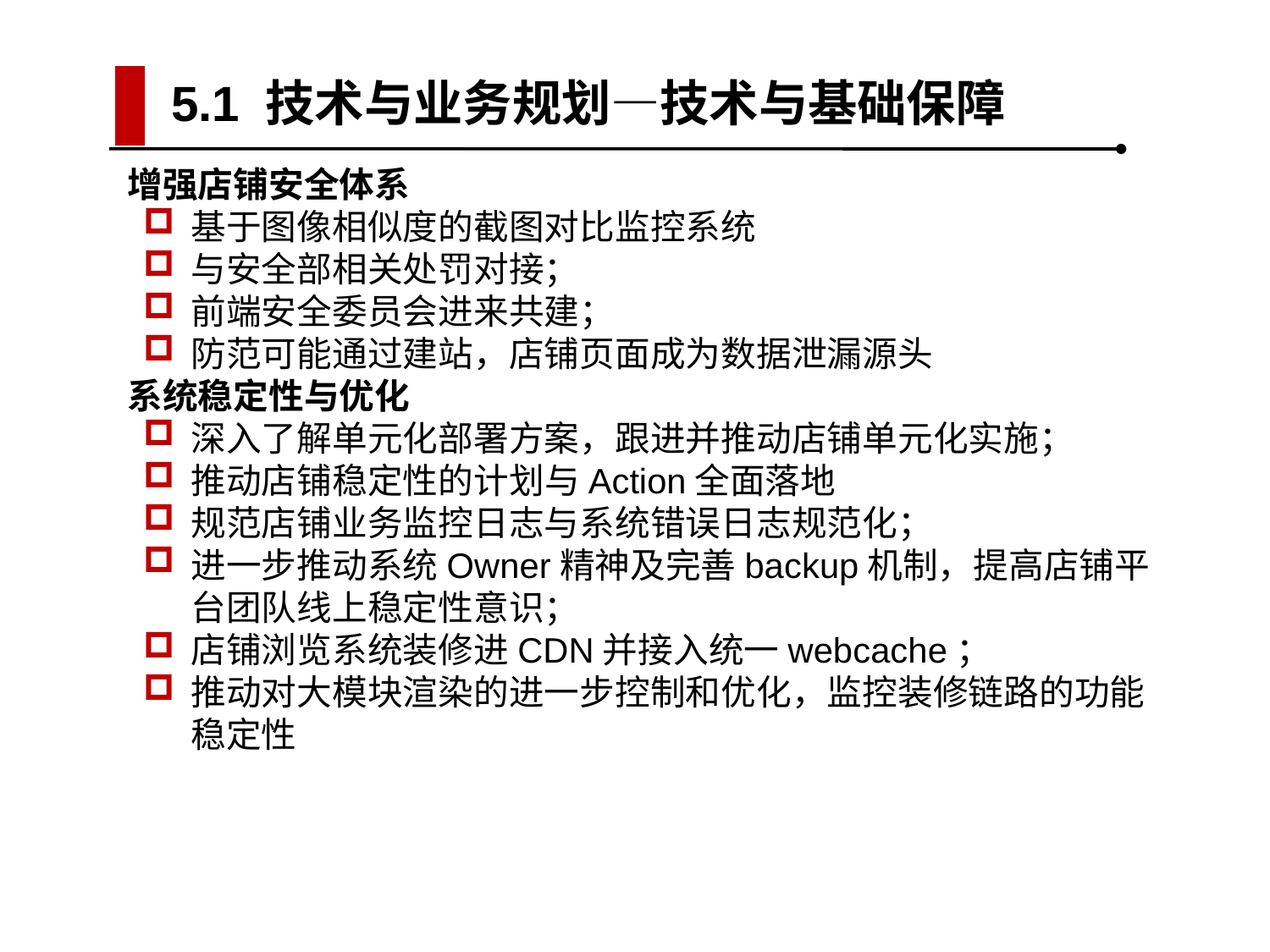

5.1 技术与业务规划—技术与基础保障
增强店铺安全体系
基于图像相似度的截图对比监控系统
与安全部相关处罚对接；
前端安全委员会进来共建；
防范可能通过建站，店铺页面成为数据泄漏源头
系统稳定性与优化
深入了解单元化部署方案，跟进并推动店铺单元化实施；
推动店铺稳定性的计划与Action全面落地
规范店铺业务监控日志与系统错误日志规范化；
进一步推动系统Owner精神及完善backup机制，提高店铺平台团队线上稳定性意识；
店铺浏览系统装修进CDN并接入统一webcache；
推动对大模块渲染的进一步控制和优化，监控装修链路的功能稳定性